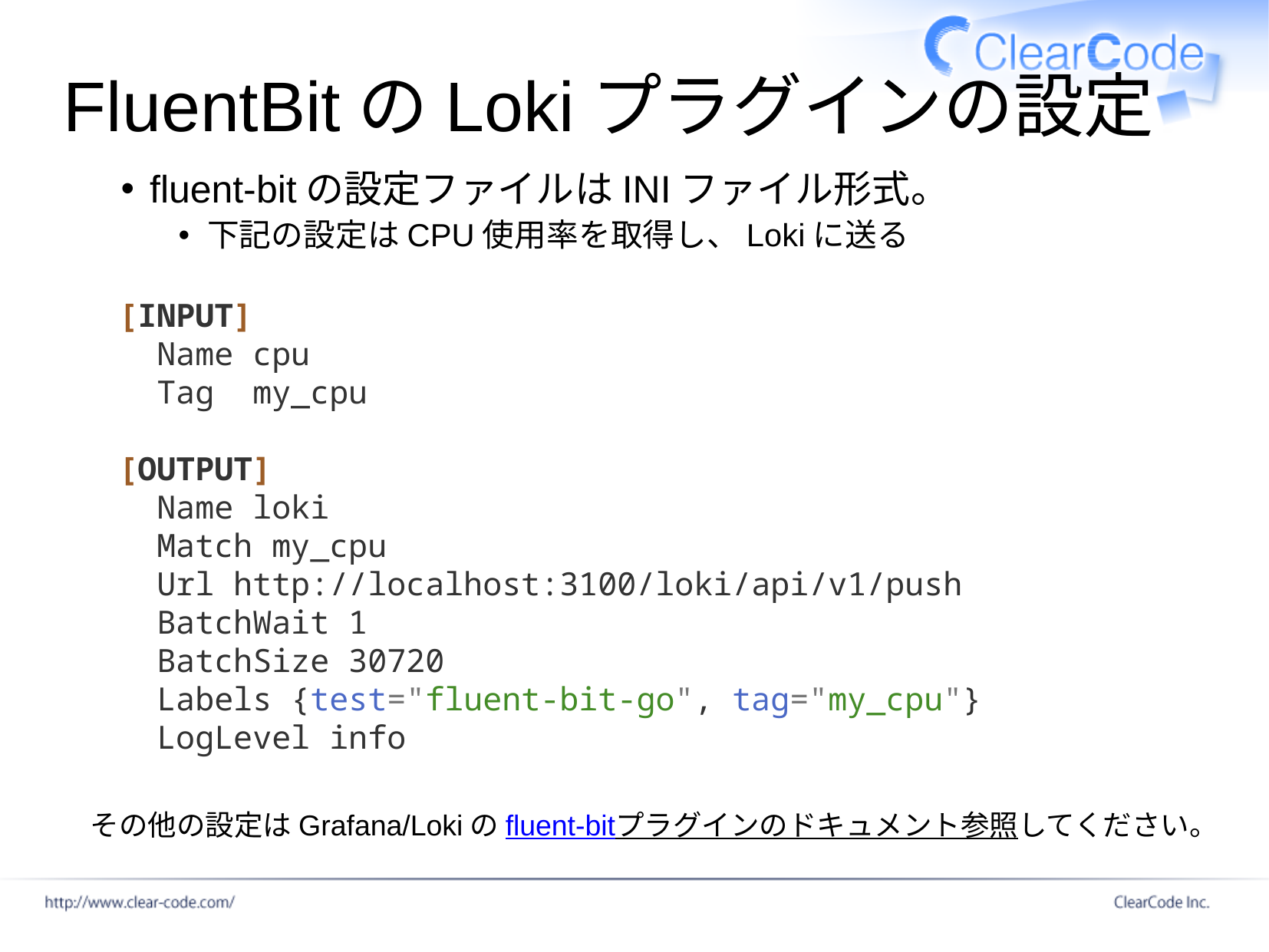

# FluentBitのLokiプラグインの設定
fluent-bitの設定ファイルはINIファイル形式。
下記の設定はCPU使用率を取得し、Lokiに送る
[INPUT]
  Name cpu
  Tag  my_cpu
[OUTPUT]
  Name loki
  Match my_cpu
  Url http://localhost:3100/loki/api/v1/push
  BatchWait 1
  BatchSize 30720
  Labels {test="fluent-bit-go", tag="my_cpu"}
  LogLevel info
その他の設定はGrafana/Lokiのfluent-bitプラグインのドキュメント参照してください。